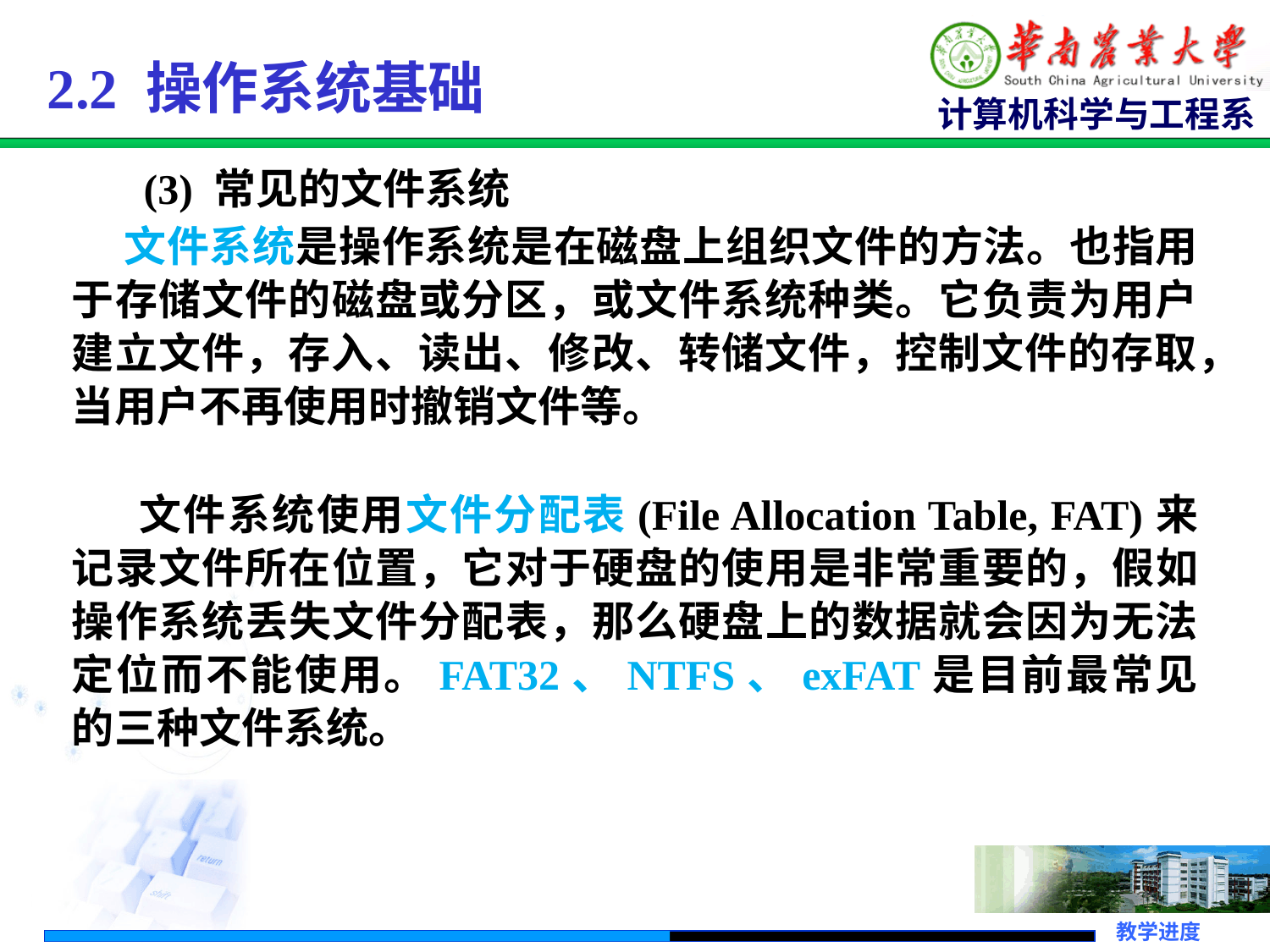

2.2 操作系统基础
　  (3) 常见的文件系统
    文件系统是操作系统是在磁盘上组织文件的方法。也指用于存储文件的磁盘或分区，或文件系统种类。它负责为用户建立文件，存入、读出、修改、转储文件，控制文件的存取，当用户不再使用时撤销文件等。
　  文件系统使用文件分配表(File Allocation Table, FAT)来记录文件所在位置，它对于硬盘的使用是非常重要的，假如操作系统丢失文件分配表，那么硬盘上的数据就会因为无法定位而不能使用。FAT32、NTFS、exFAT是目前最常见的三种文件系统。